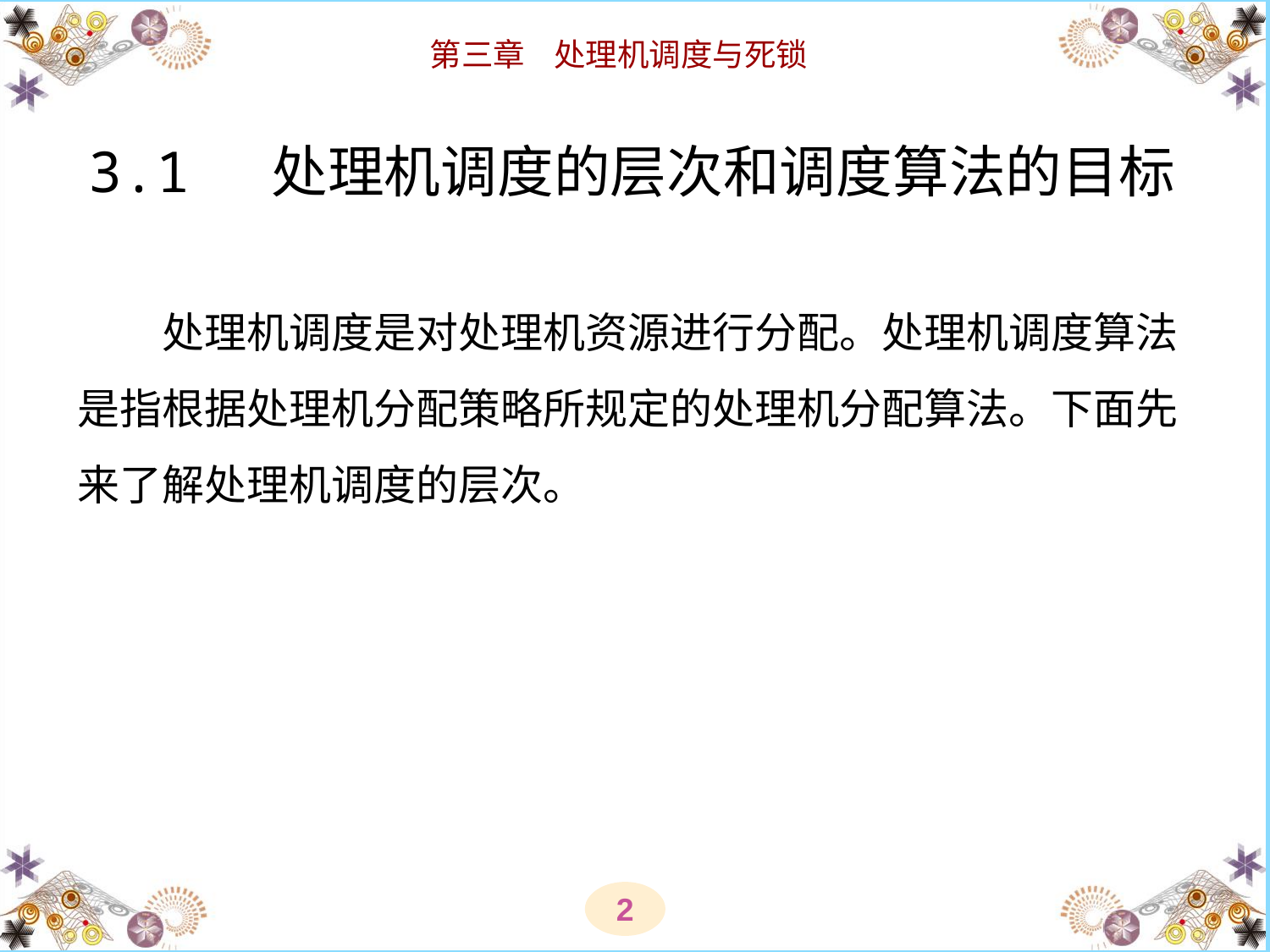

# 3.1  处理机调度的层次和调度算法的目标 　　处理机调度是对处理机资源进行分配。处理机调度算法是指根据处理机分配策略所规定的处理机分配算法。下面先来了解处理机调度的层次。